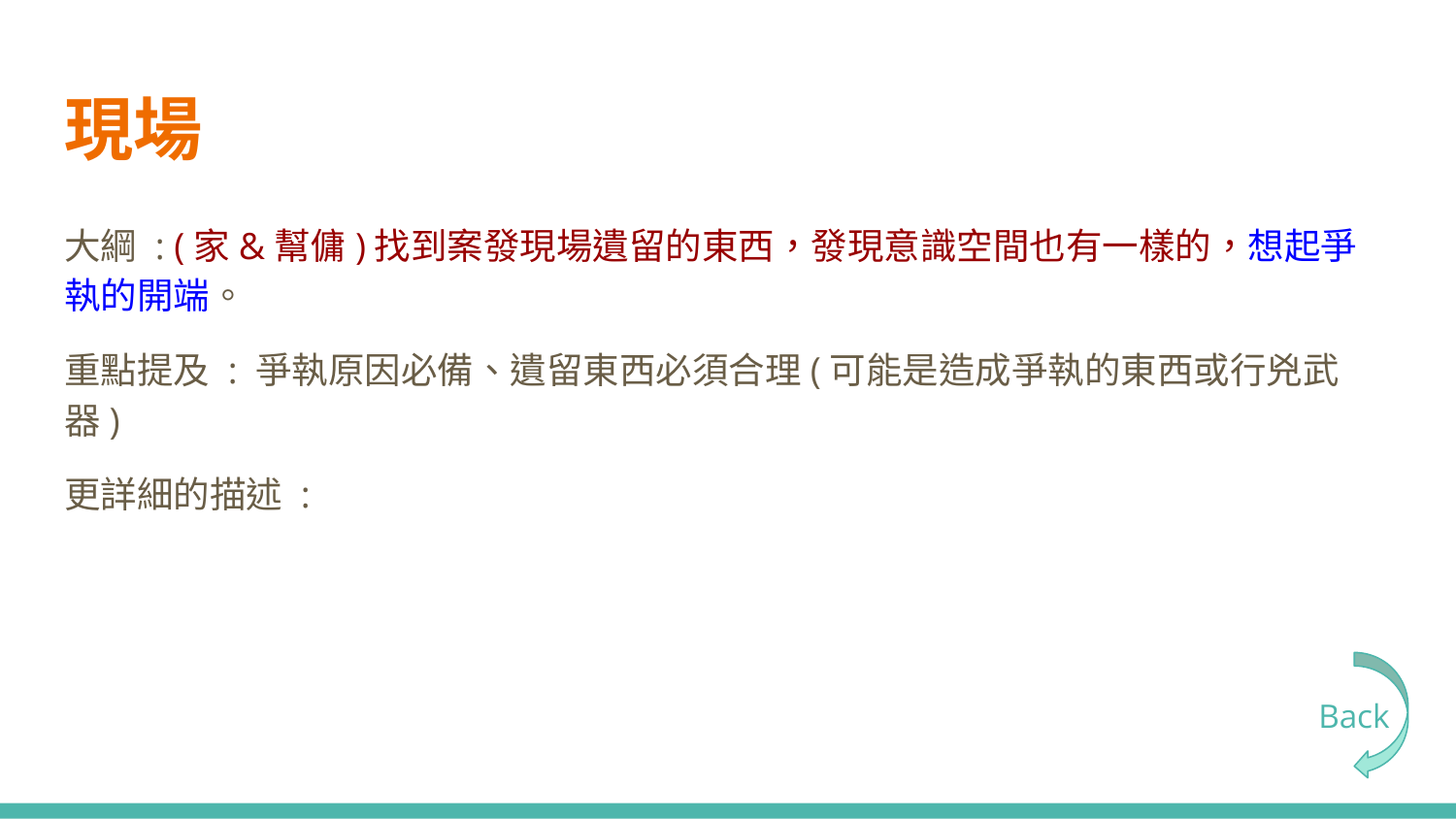

# 現場
大綱 : (家&幫傭)找到案發現場遺留的東西，發現意識空間也有一樣的，想起爭執的開端。
重點提及 : 爭執原因必備、遺留東西必須合理(可能是造成爭執的東西或行兇武器)
更詳細的描述 :

Back